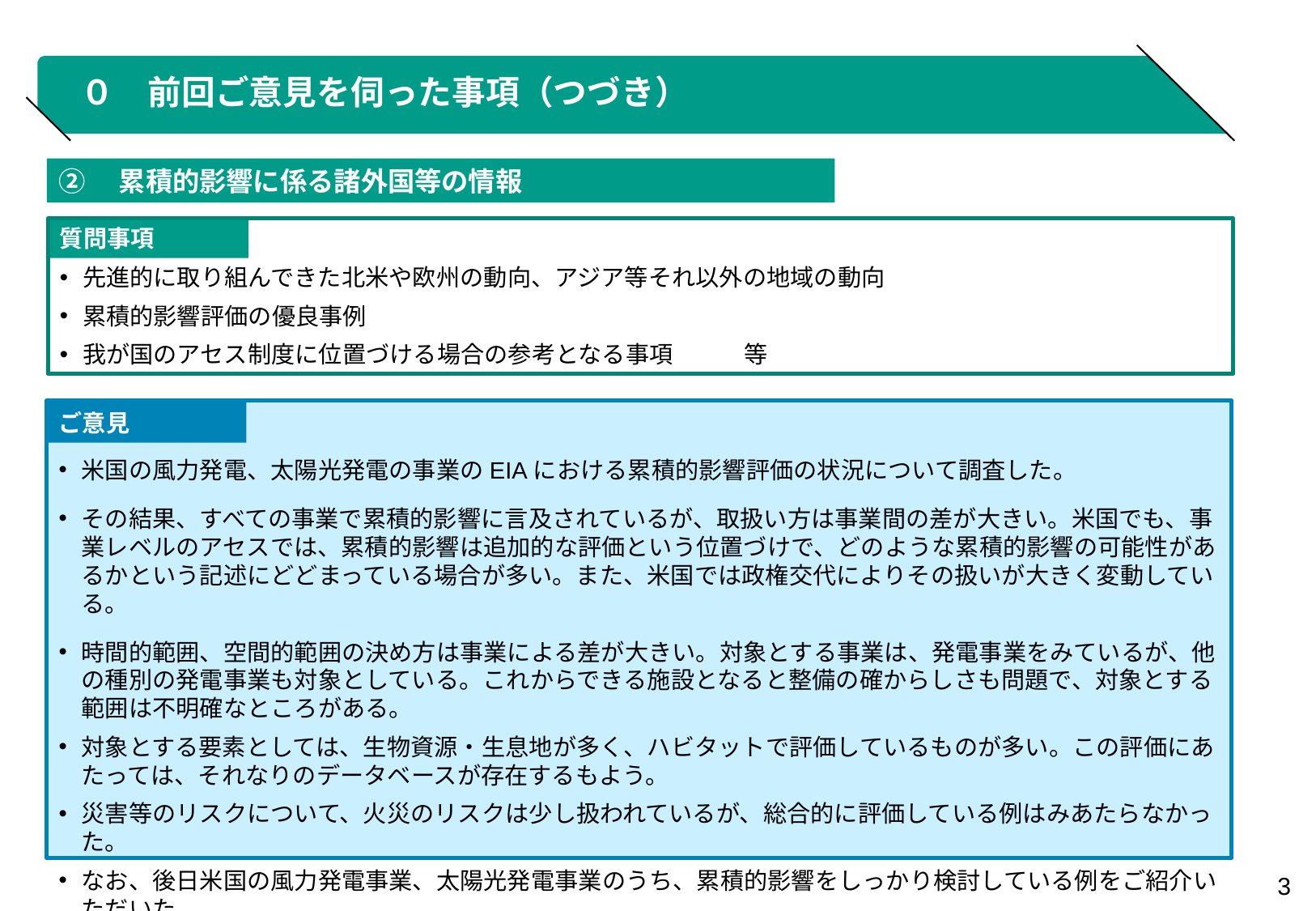

# ０　前回ご意見を伺った事項（つづき）
②　累積的影響に係る諸外国等の情報
質問事項

先進的に取り組んできた北米や欧州の動向、アジア等それ以外の地域の動向
累積的影響評価の優良事例
我が国のアセス制度に位置づける場合の参考となる事項　　　等

米国の風力発電、太陽光発電の事業のEIAにおける累積的影響評価の状況について調査した。
その結果、すべての事業で累積的影響に言及されているが、取扱い方は事業間の差が大きい。米国でも、事業レベルのアセスでは、累積的影響は追加的な評価という位置づけで、どのような累積的影響の可能性があるかという記述にどどまっている場合が多い。また、米国では政権交代によりその扱いが大きく変動している。
時間的範囲、空間的範囲の決め方は事業による差が大きい。対象とする事業は、発電事業をみているが、他の種別の発電事業も対象としている。これからできる施設となると整備の確からしさも問題で、対象とする範囲は不明確なところがある。
対象とする要素としては、生物資源・生息地が多く、ハビタットで評価しているものが多い。この評価にあたっては、それなりのデータベースが存在するもよう。
災害等のリスクについて、火災のリスクは少し扱われているが、総合的に評価している例はみあたらなかった。
なお、後日米国の風力発電事業、太陽光発電事業のうち、累積的影響をしっかり検討している例をご紹介いただいた。

ご意見